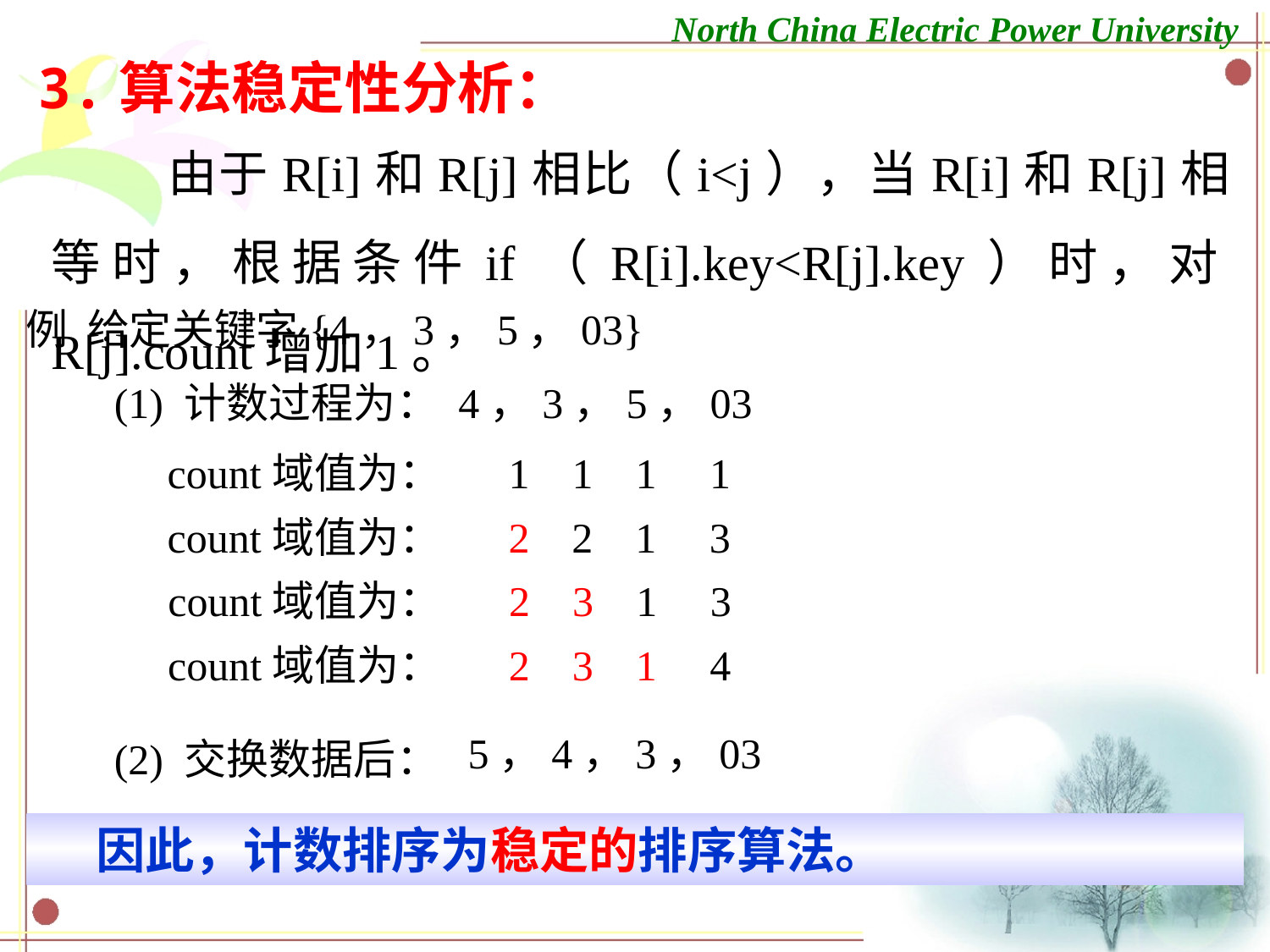

3.算法稳定性分析：
        由于R[i]和R[j]相比（i<j），当R[i]和R[j]相等时，根据条件if（R[i].key<R[j].key）时，对R[j].count增加1。
例  给定关键字{4，3，5，03}
(1) 计数过程为：
4，3，5，03
count域值为：      1    1    1     1
count域值为：      2    2    1     3
count域值为：      2    3    1     3
count域值为：      2    3    1     4
5，4，3，03
(2) 交换数据后：
    因此，计数排序为稳定的排序算法。